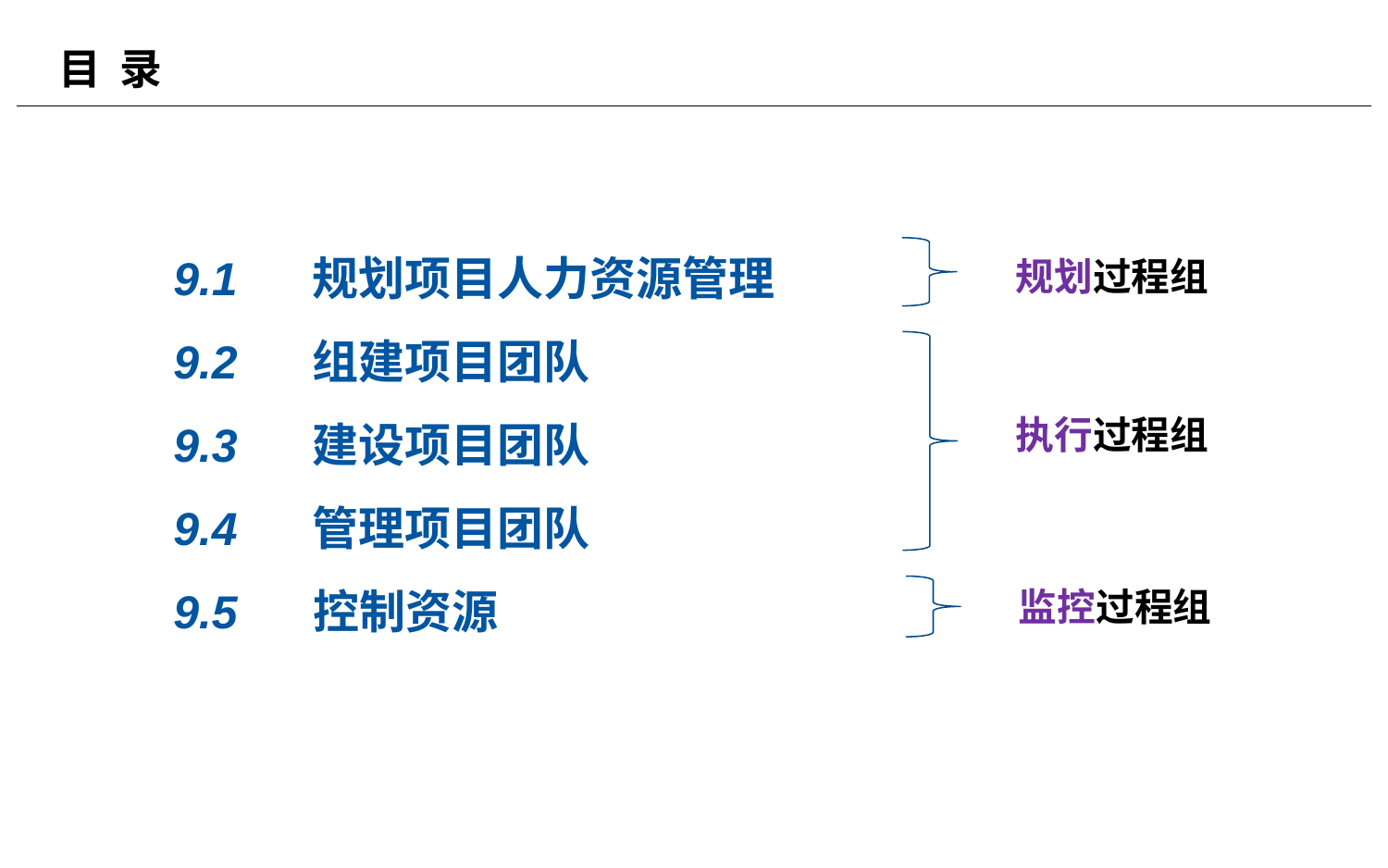

# 目  录
9.1	规划项目人力资源管理
9.2	组建项目团队
9.3	建设项目团队
9.4	管理项目团队
9.5     控制资源

规划过程组

执行过程组

监控过程组